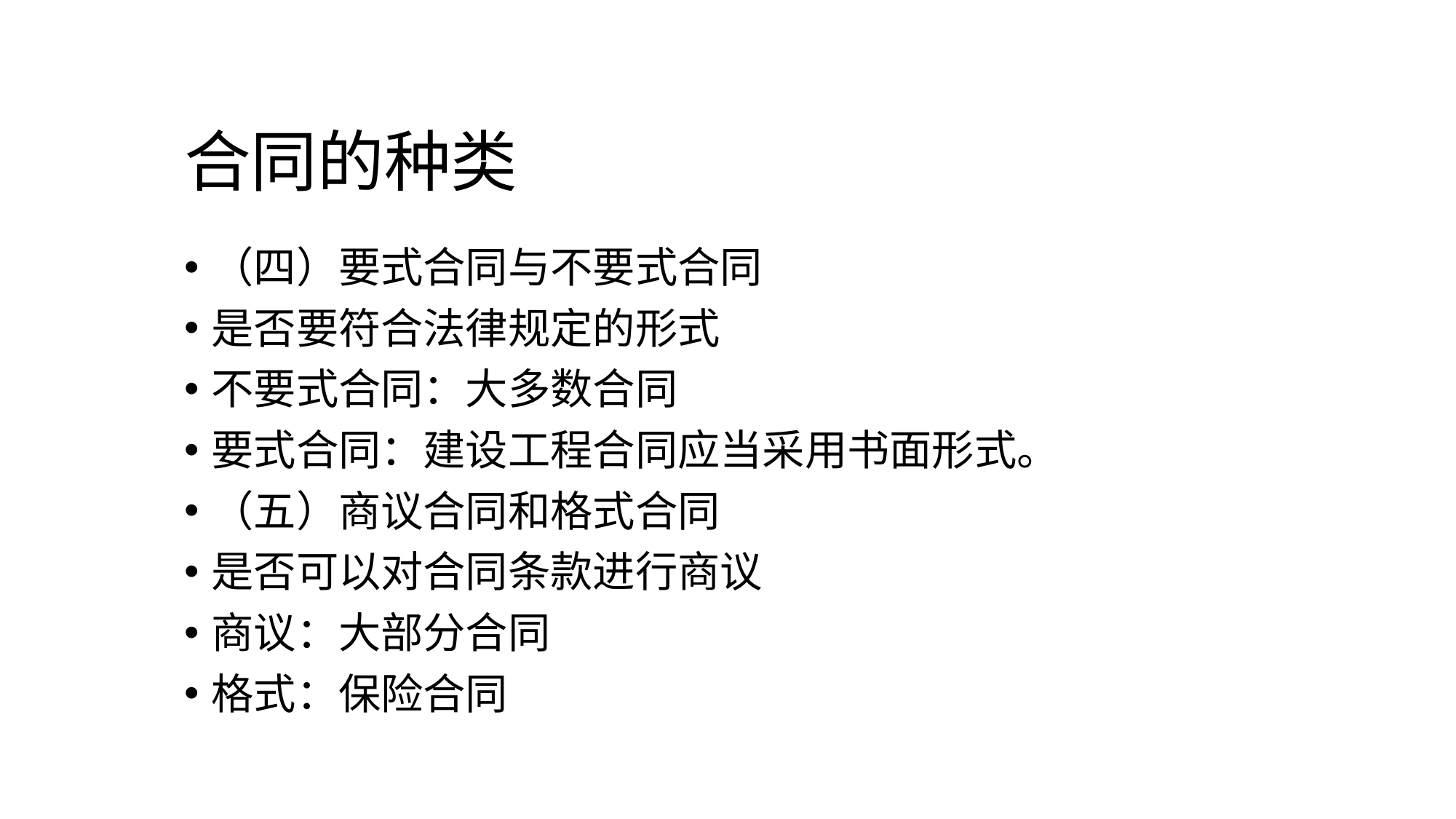

# 合同的种类
（四）要式合同与不要式合同
是否要符合法律规定的形式
不要式合同：大多数合同
要式合同：建设工程合同应当采用书面形式。
（五）商议合同和格式合同
是否可以对合同条款进行商议
商议：大部分合同
格式：保险合同